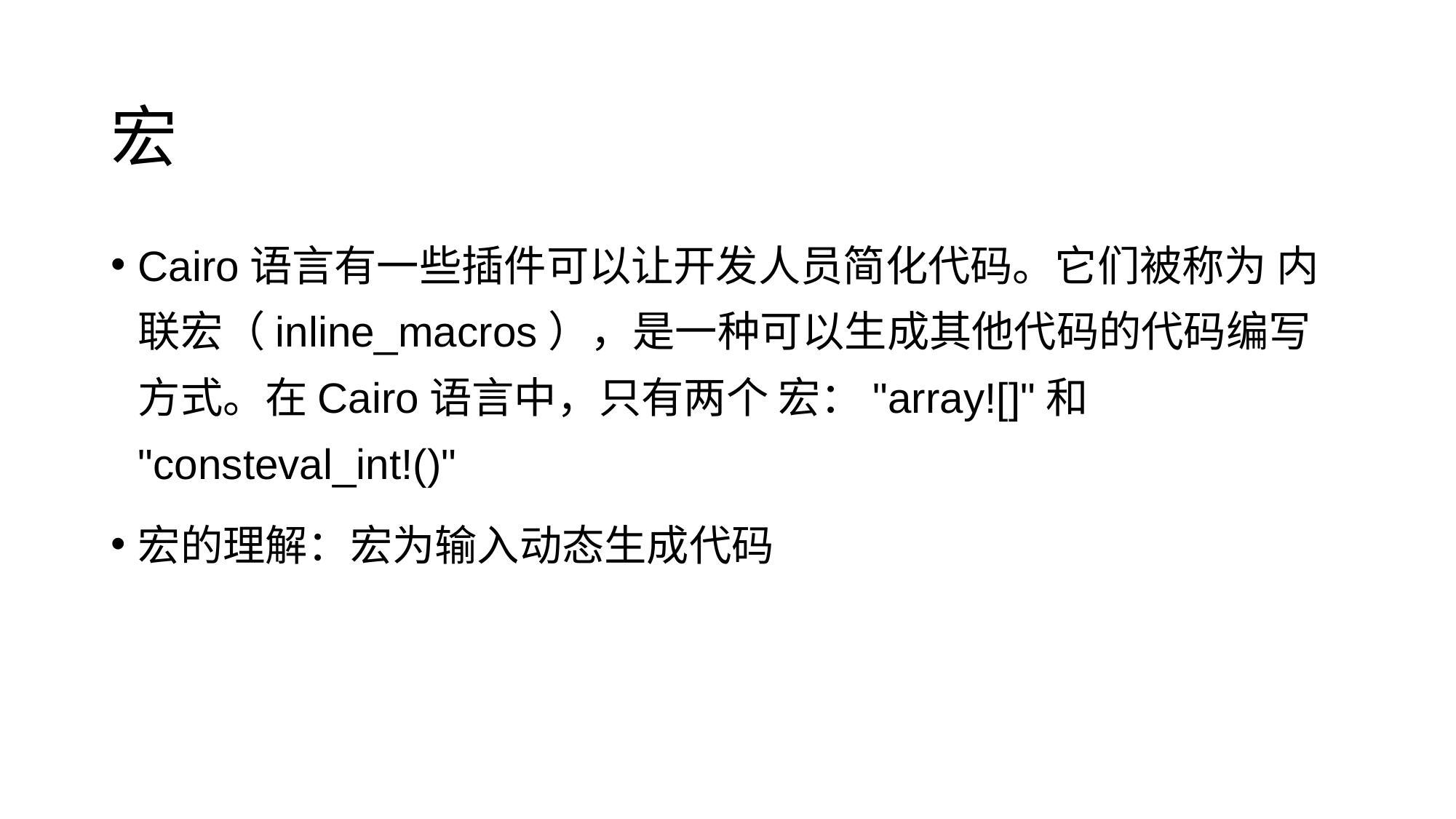

# 宏
Cairo语言有一些插件可以让开发人员简化代码。它们被称为 内联宏（inline_macros），是一种可以生成其他代码的代码编写方式。在Cairo语言中，只有两个 宏："array![]"和 "consteval_int!()"
宏的理解：宏为输入动态生成代码